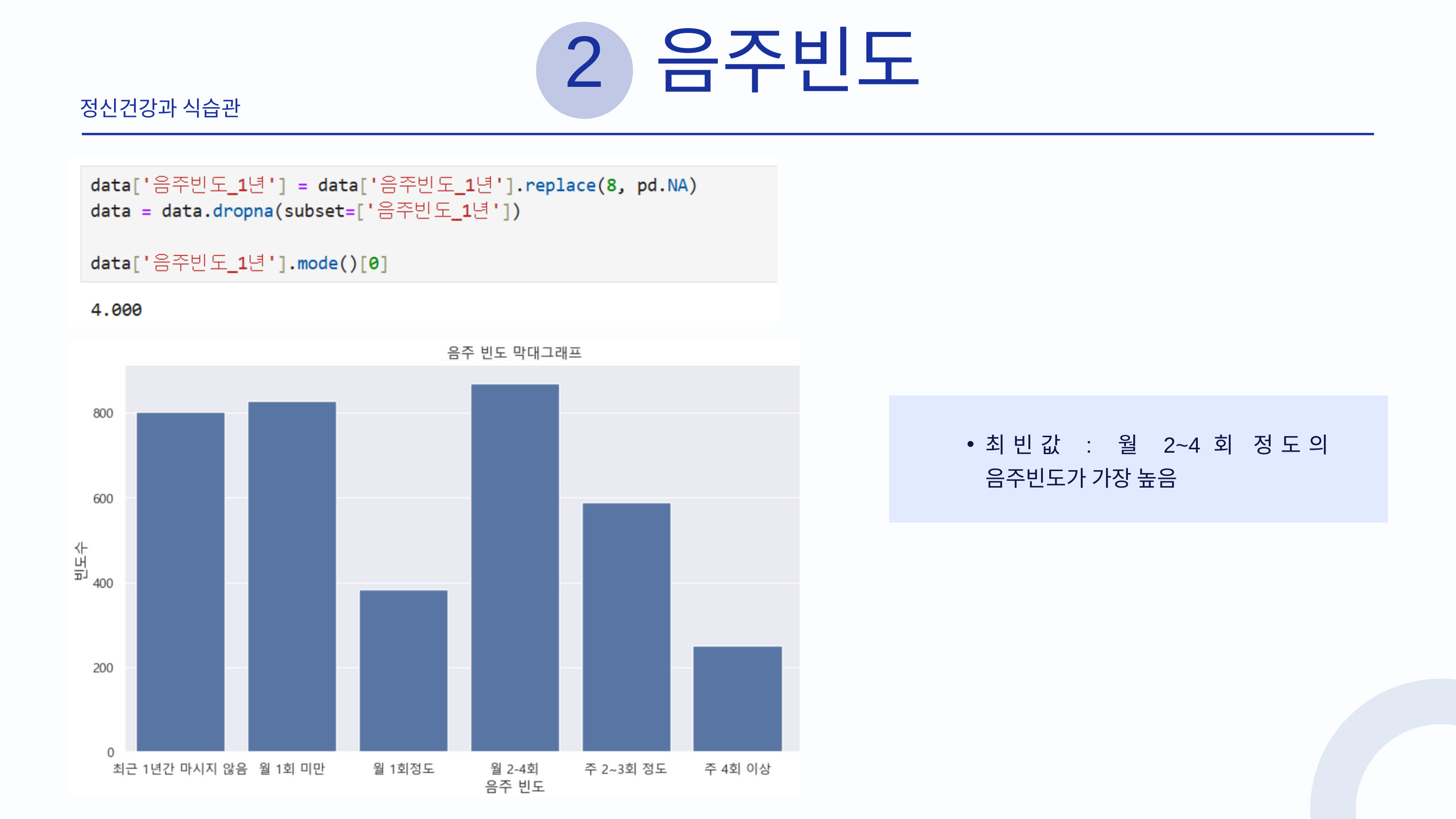

2
음주빈도
정신건강과 식습관

최빈값 : 월 2~4회 정도의 음주빈도가 가장 높음